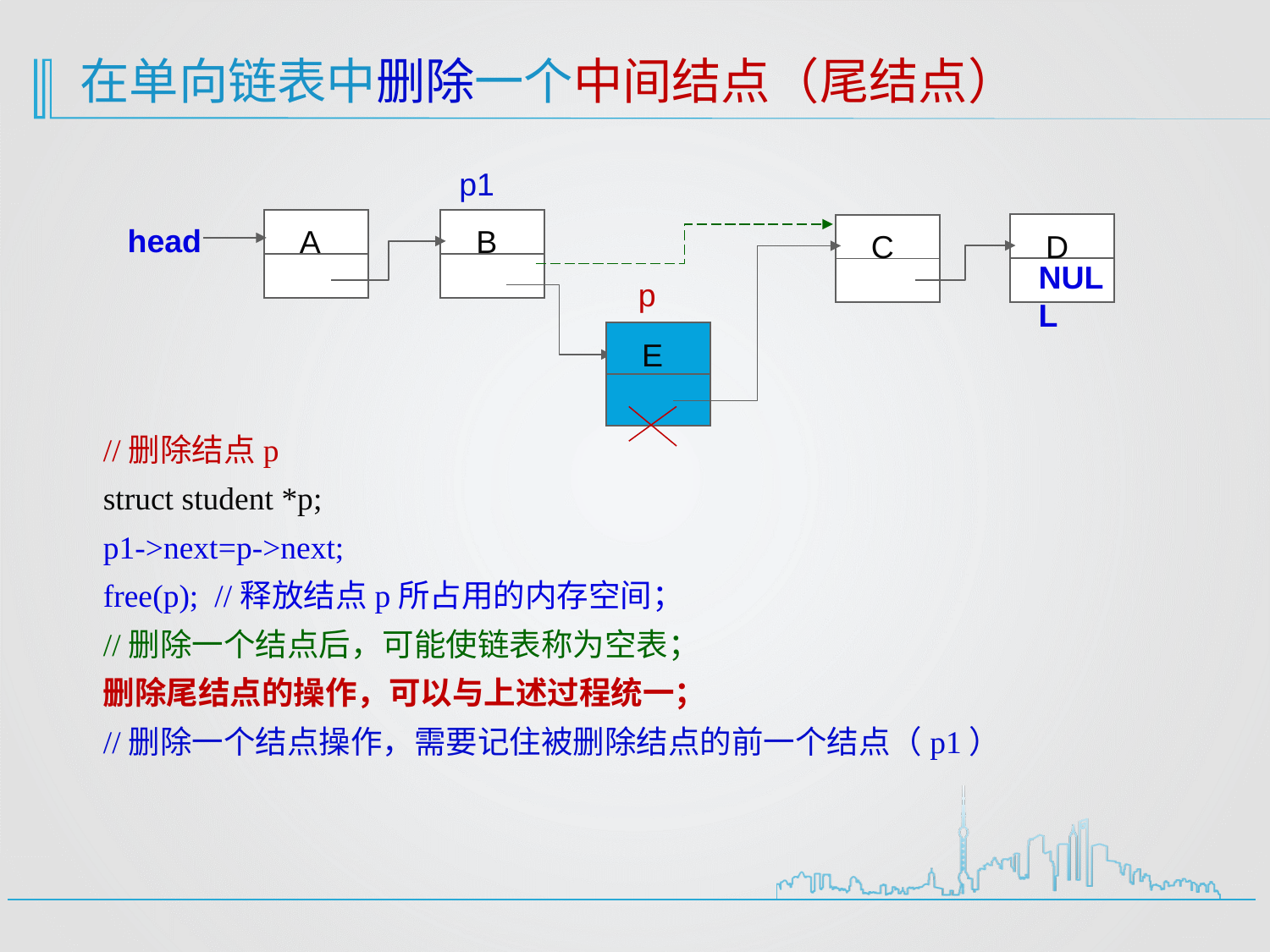

# 在单向链表中删除一个中间结点（尾结点）
  p1

  B
  p

  D

  C
head
  A
NULL

  E
//删除结点p
struct student *p;
p1->next=p->next;
free(p);  //释放结点p所占用的内存空间；
//删除一个结点后，可能使链表称为空表；
删除尾结点的操作，可以与上述过程统一；
//删除一个结点操作，需要记住被删除结点的前一个结点（p1）